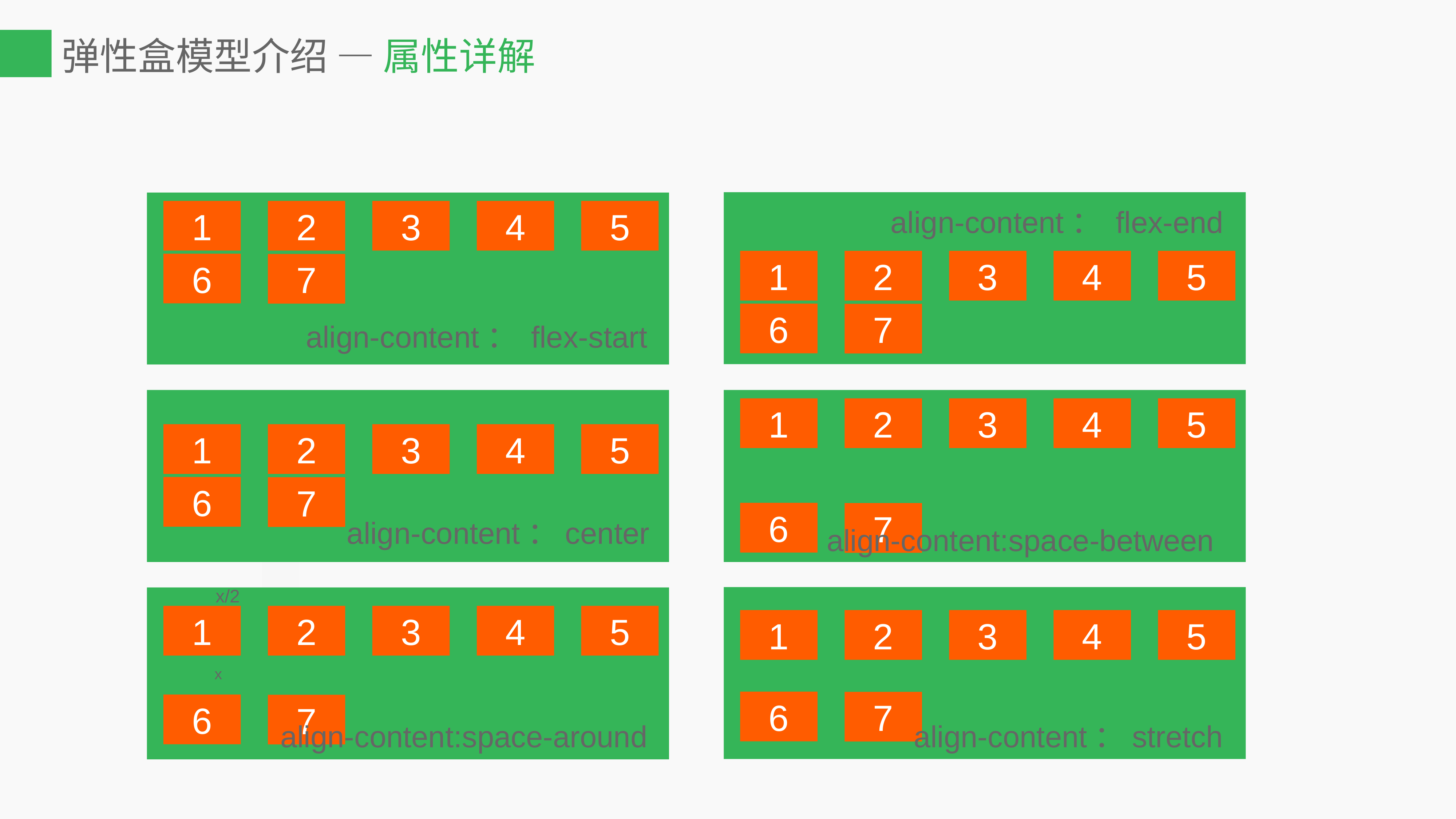

# 弹性盒模型介绍 — 属性详解
align-content： flex-end

1
2
3
4
5
6
7

1
2
3
4
5
6
7
align-content： flex-start

1
2
3
4
5
6
7
align-content：center

1
2
3
4
5
align-content:space-between
6
7

x/2

1
2
3
4
5
x
6
7
align-content:space-around

1
2
3
4
5
6
7
align-content：stretch